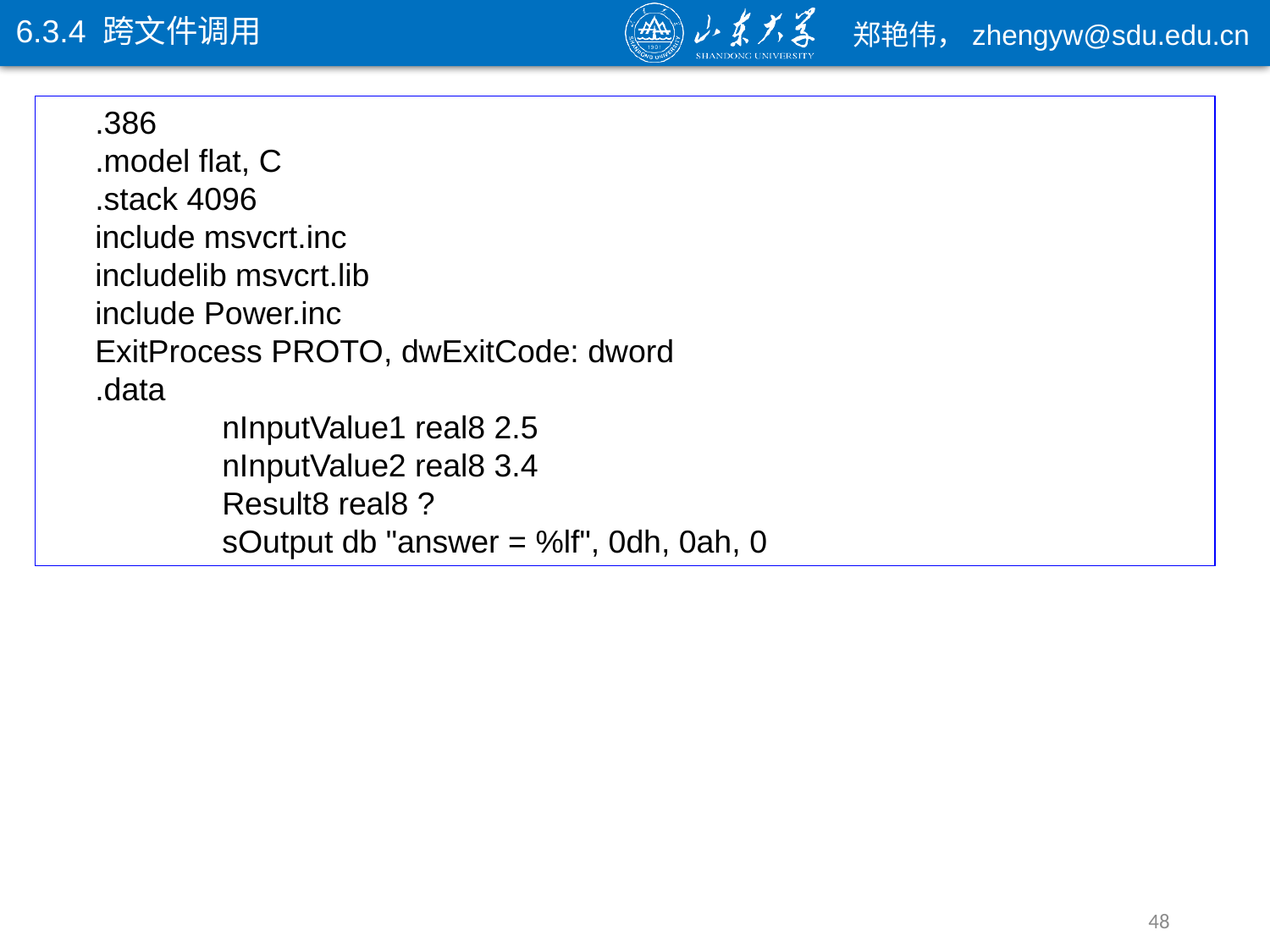

6.3.4 跨文件调用
	.386
	.model flat, C
	.stack 4096
	include msvcrt.inc
	includelib msvcrt.lib
	include Power.inc
	ExitProcess PROTO, dwExitCode: dword
	.data
		nInputValue1 real8 2.5
		nInputValue2 real8 3.4
		Result8 real8 ?
		sOutput db "answer = %lf", 0dh, 0ah, 0
48